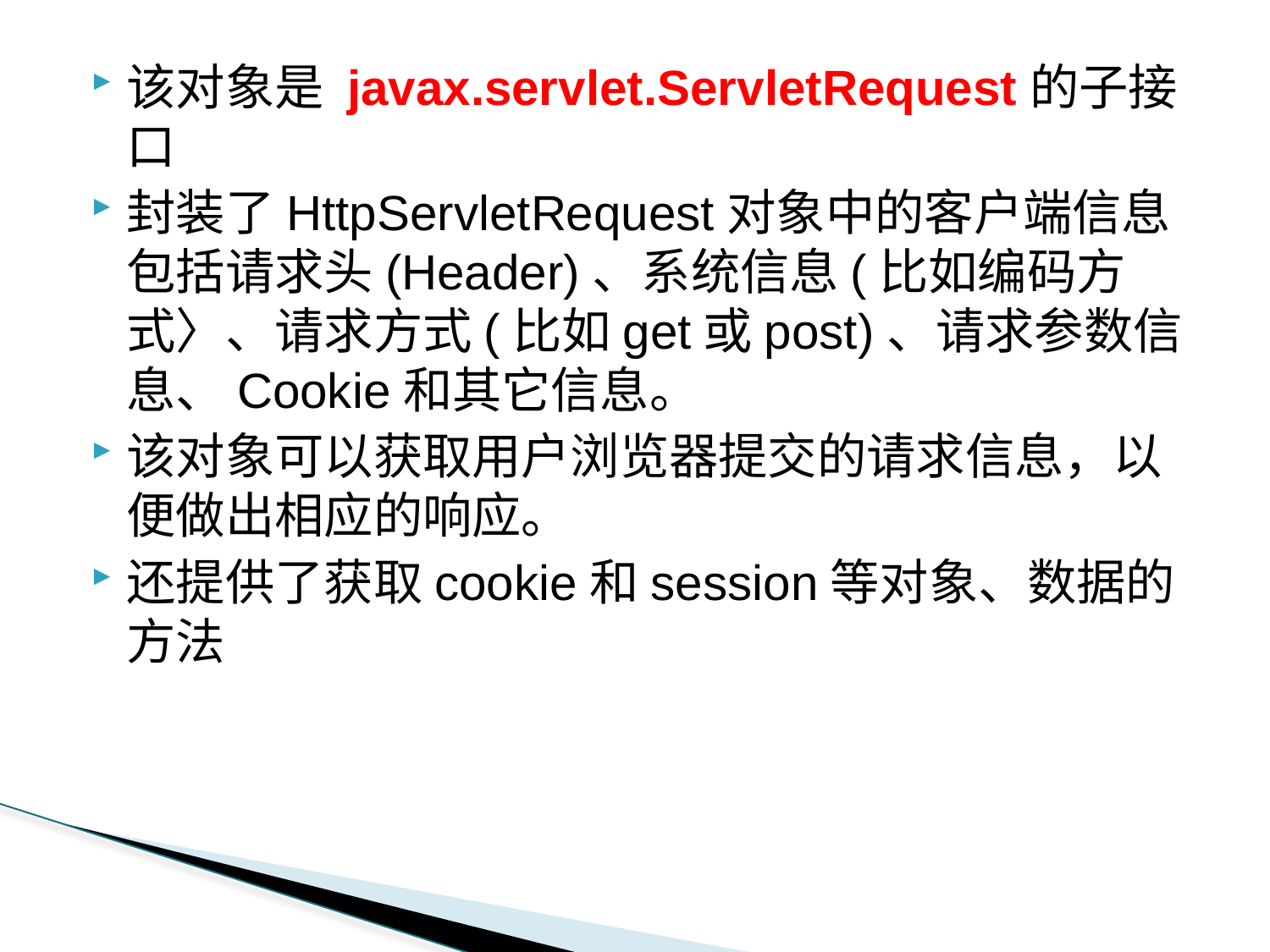

该对象是 javax.servlet.ServletRequest的子接口
封装了HttpServletRequest对象中的客户端信息包括请求头(Header)、系统信息(比如编码方式〉、请求方式(比如get或post)、请求参数信息、Cookie和其它信息。
该对象可以获取用户浏览器提交的请求信息，以便做出相应的响应。
还提供了获取cookie和session等对象、数据的方法